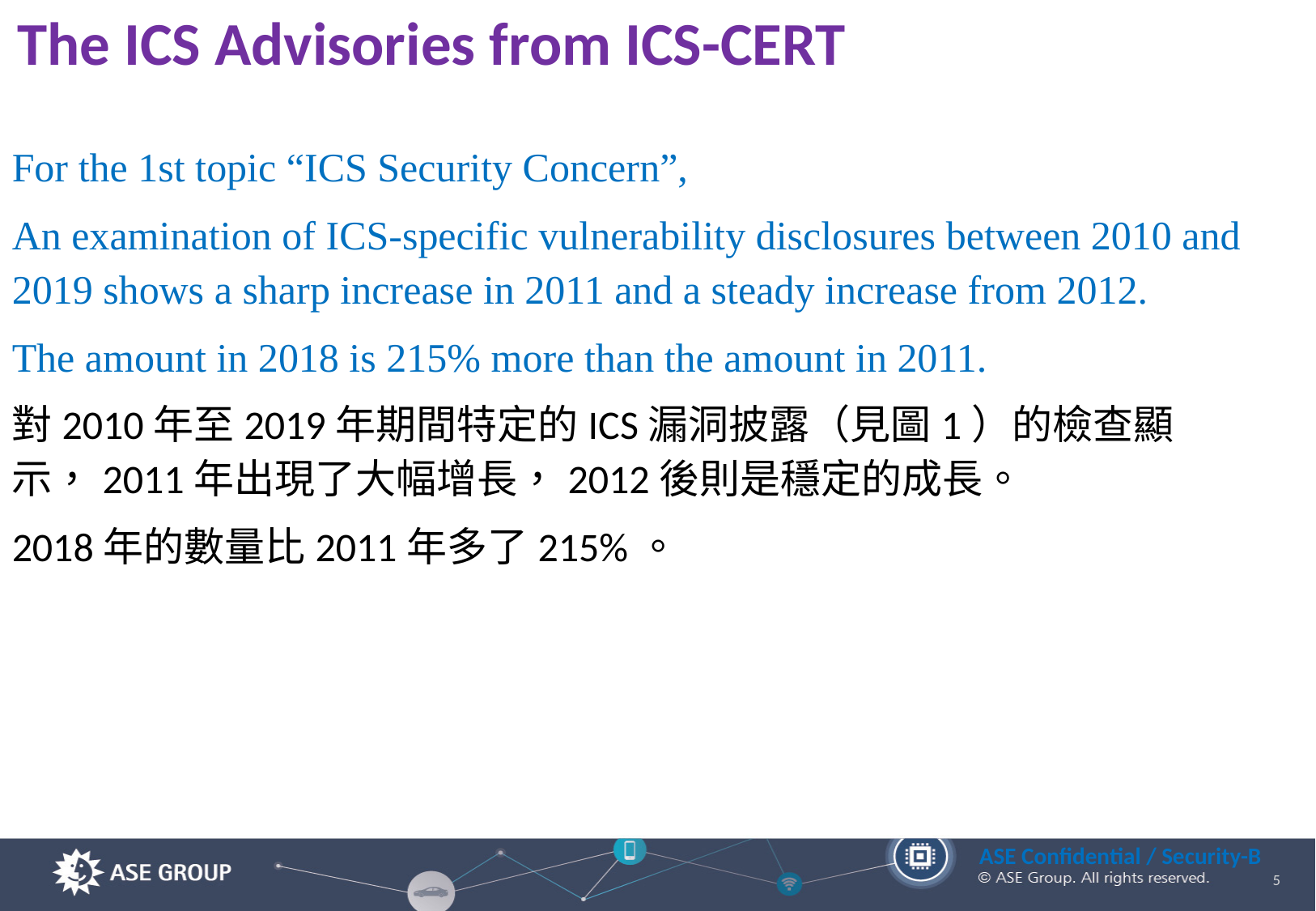

# The ICS Advisories from ICS-CERT
For the 1st topic “ICS Security Concern”,
An examination of ICS-specific vulnerability disclosures between 2010 and 2019 shows a sharp increase in 2011 and a steady increase from 2012.
The amount in 2018 is 215% more than the amount in 2011.
對2010年至2019年期間特定的ICS漏洞披露（見圖1）的檢查顯示，2011年出現了大幅增長，2012後則是穩定的成長。
2018年的數量比2011年多了215%。